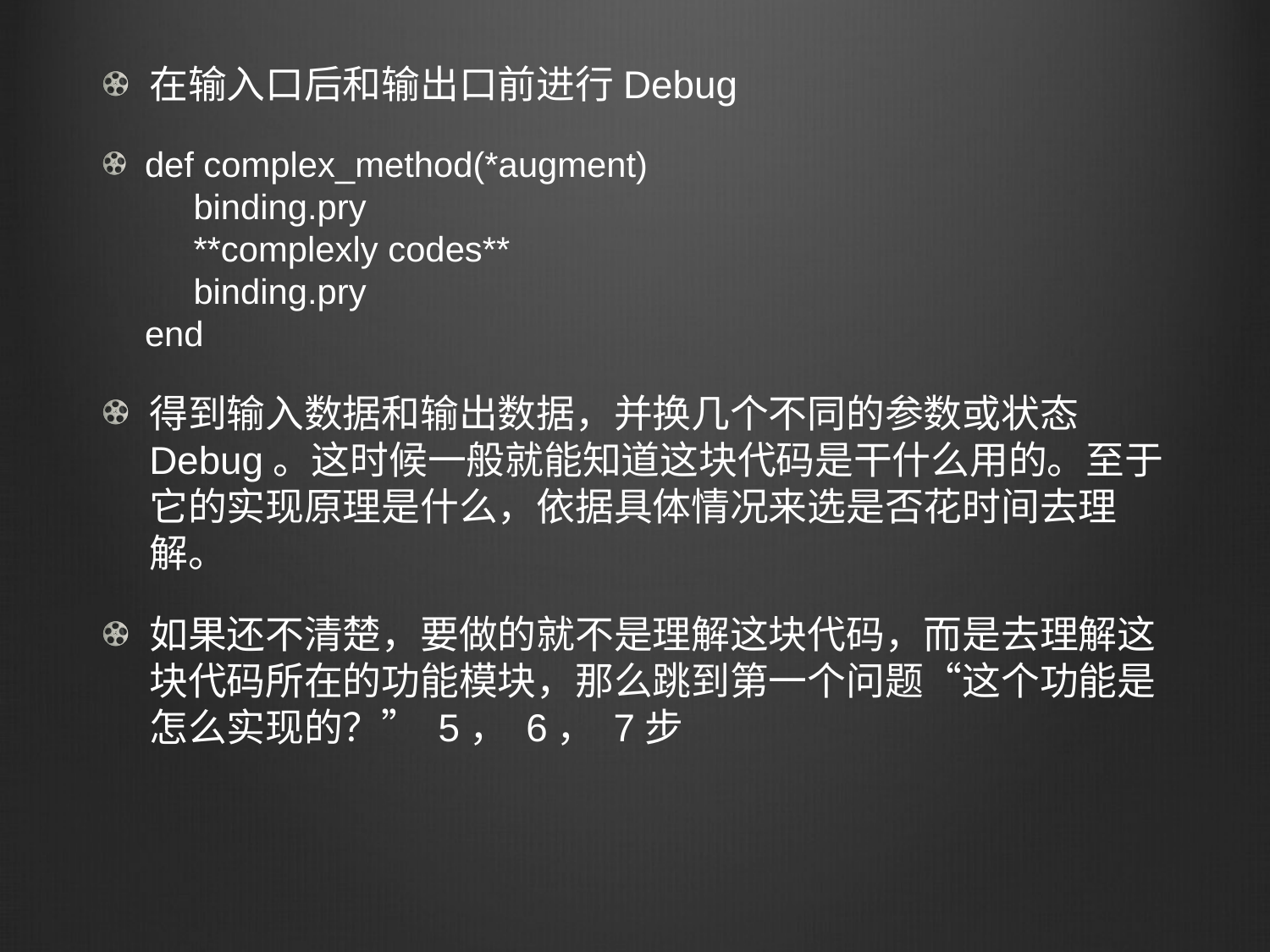

在输入口后和输出口前进行Debug
def complex_method(*augment)
     binding.pry
     **complexly codes**
     binding.pry
end
得到输入数据和输出数据，并换几个不同的参数或状态Debug。这时候一般就能知道这块代码是干什么用的。至于它的实现原理是什么，依据具体情况来选是否花时间去理解。
如果还不清楚，要做的就不是理解这块代码，而是去理解这块代码所在的功能模块，那么跳到第一个问题“这个功能是怎么实现的？” 5， 6， 7步